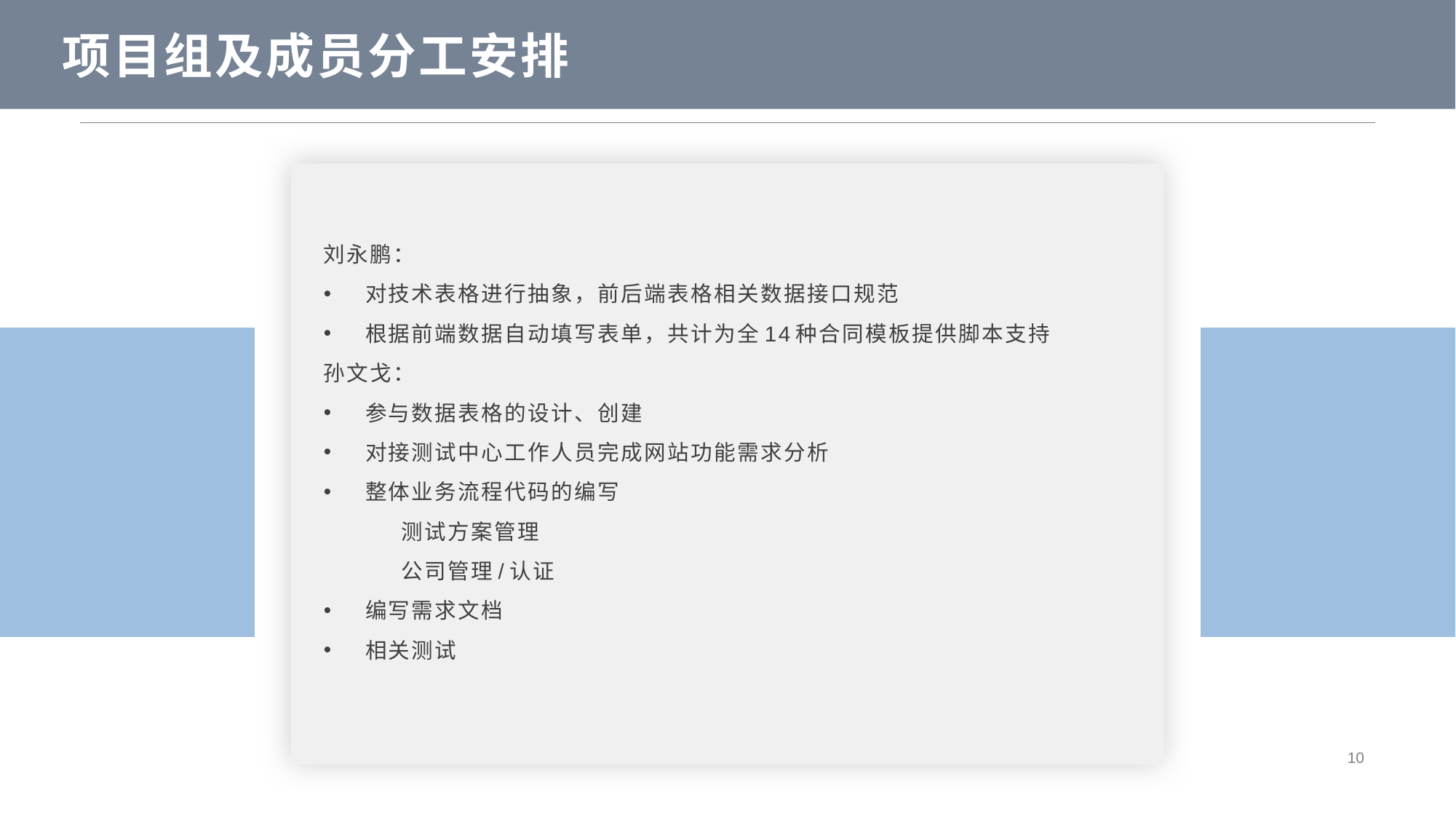

项目组及成员分工安排

刘永鹏：
对技术表格进行抽象，前后端表格相关数据接口规范
根据前端数据自动填写表单，共计为全14种合同模板提供脚本支持
孙文戈：
参与数据表格的设计、创建
对接测试中心工作人员完成网站功能需求分析
整体业务流程代码的编写
	测试方案管理
	公司管理/认证
编写需求文档
相关测试

10